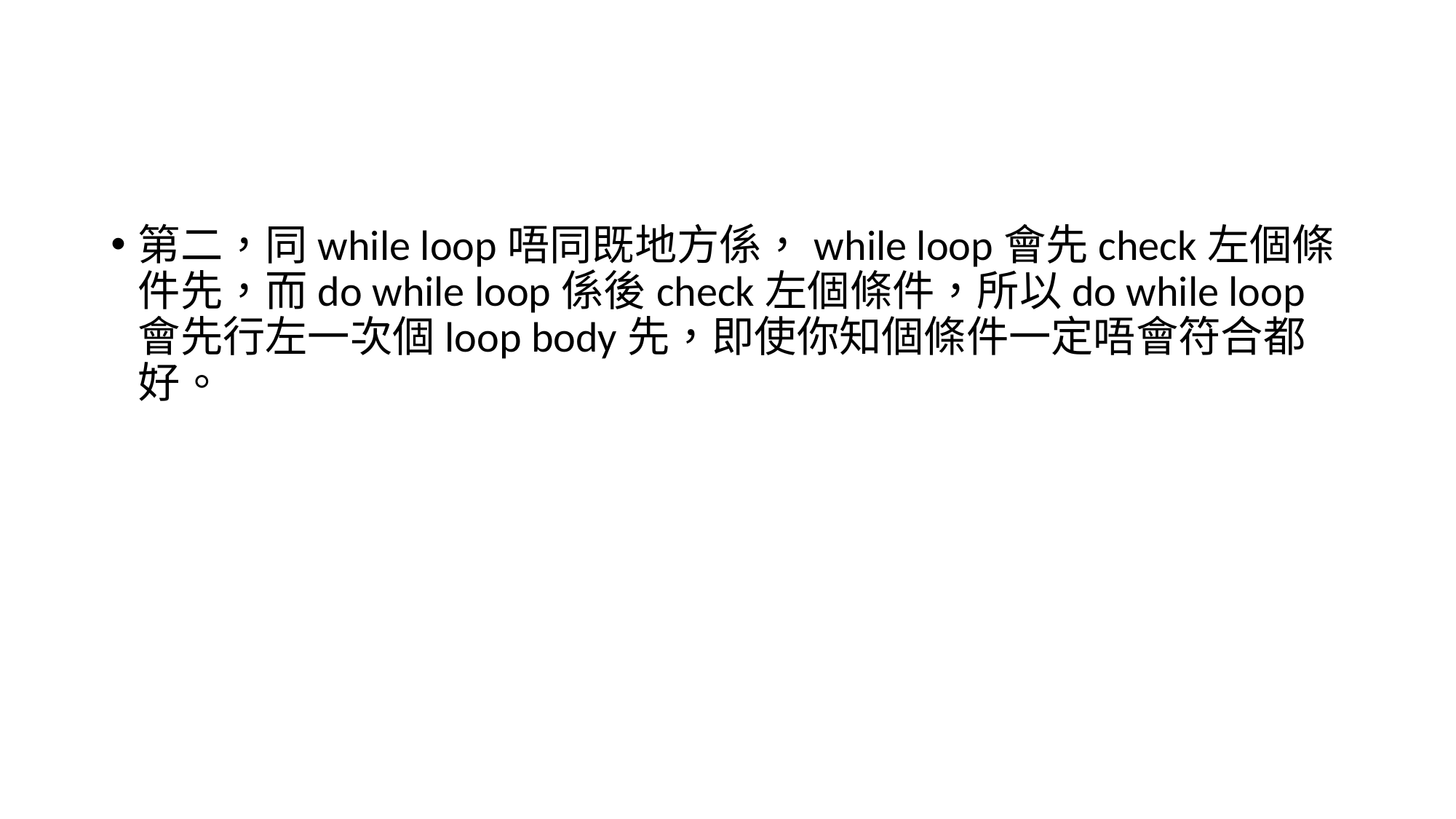

#
第二，同while loop唔同既地方係，while loop會先check左個條件先，而do while loop係後check左個條件，所以do while loop會先行左一次個loop body先，即使你知個條件一定唔會符合都好。